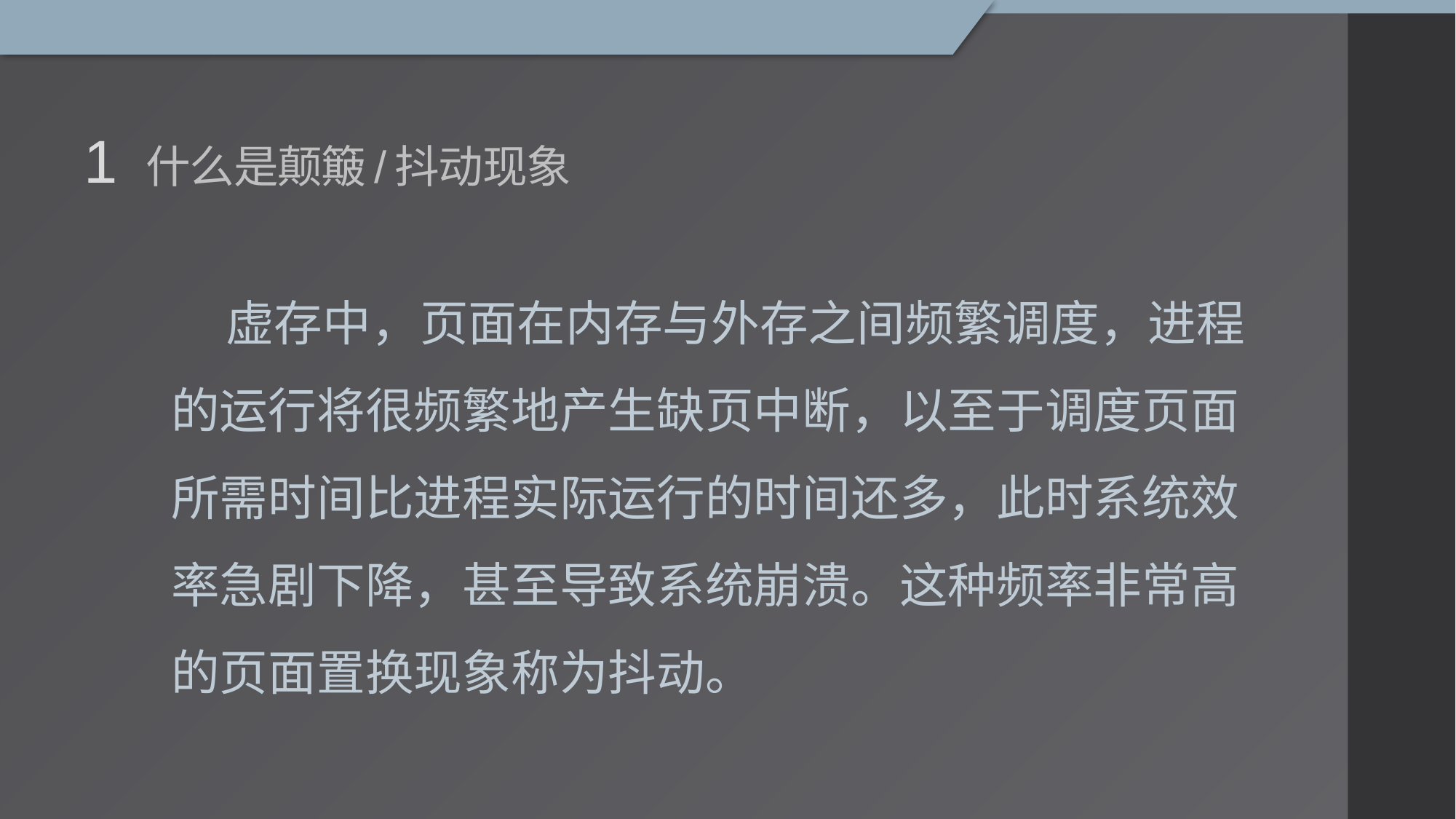

# 1 什么是颠簸/抖动现象
虚存中，页面在内存与外存之间频繁调度，进程的运行将很频繁地产生缺页中断，以至于调度页面所需时间比进程实际运行的时间还多，此时系统效率急剧下降，甚至导致系统崩溃。这种频率非常高的页面置换现象称为抖动。